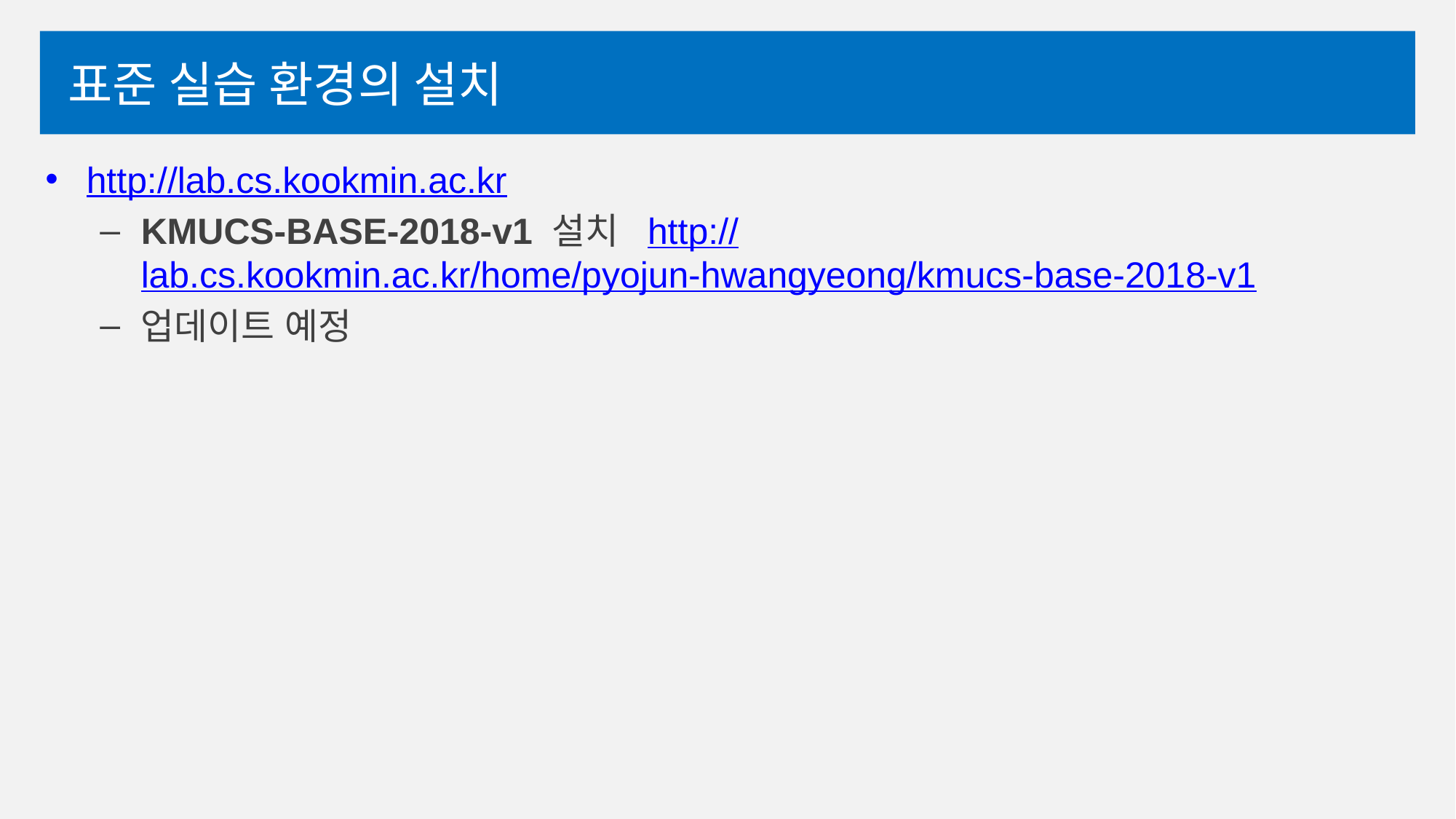

# 표준 실습 환경의 설치
http://lab.cs.kookmin.ac.kr
KMUCS-BASE-2018-v1 설치  http://lab.cs.kookmin.ac.kr/home/pyojun-hwangyeong/kmucs-base-2018-v1
업데이트 예정